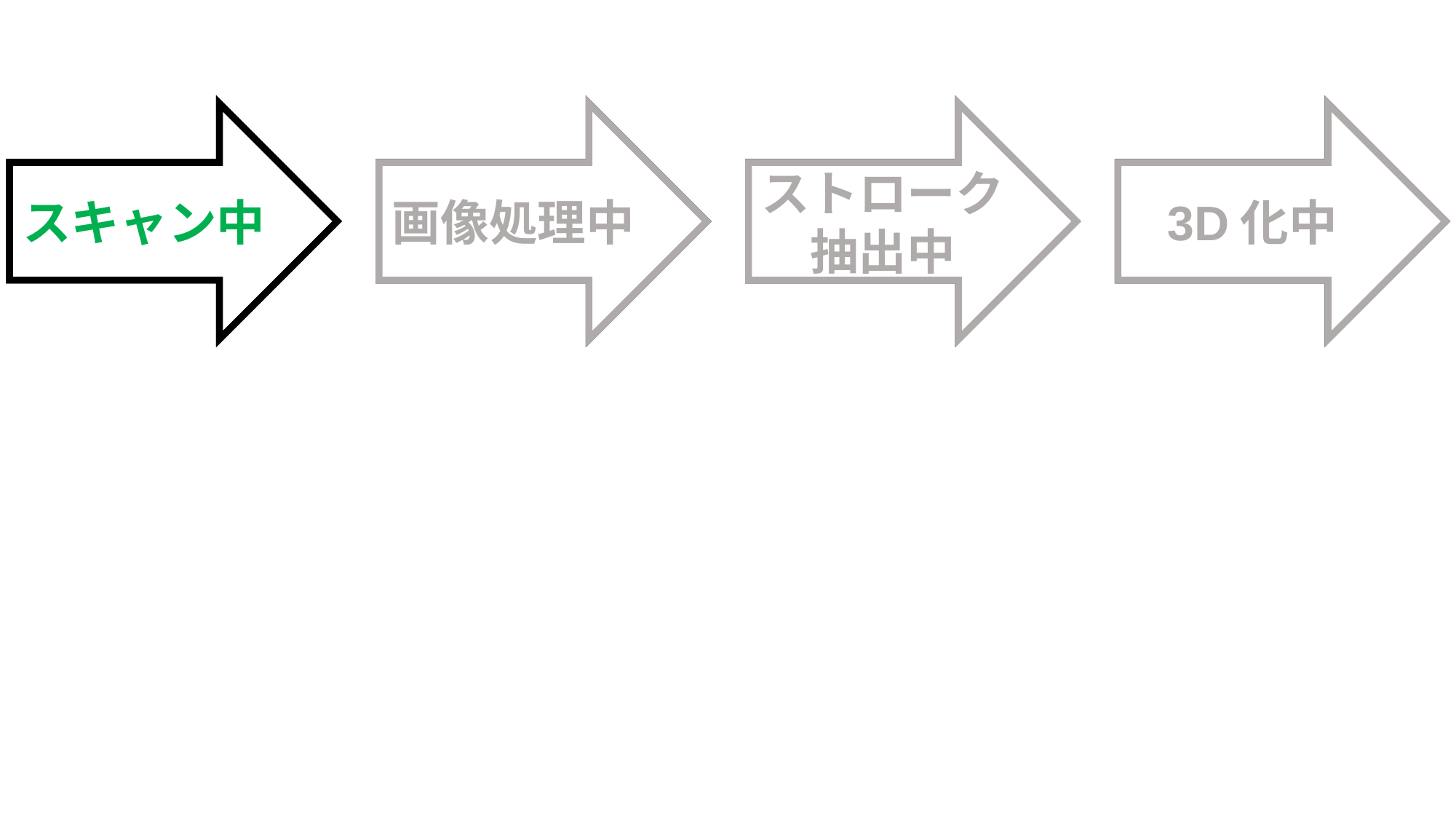

スキャン中
スキャン中
画像処理中
画像処理中
ストローク
抽出中
ストローク
抽出中
3D化中
3D化中